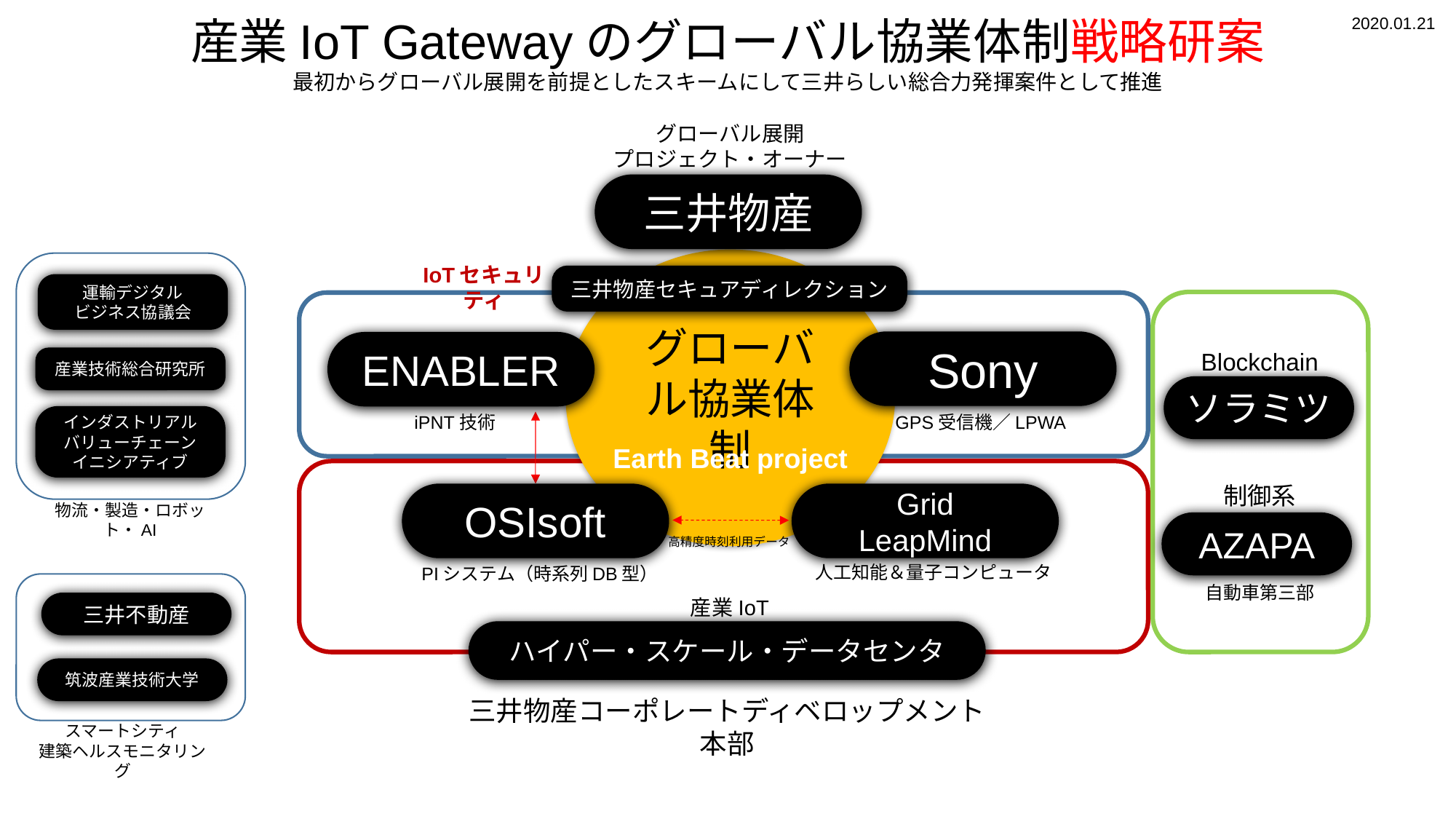

産業IoT Gatewayのグローバル協業体制戦略研案
最初からグローバル展開を前提としたスキームにして三井らしい総合力発揮案件として推進
2020.01.21
グローバル展開
プロジェクト・オーナー
三井物産
グローバル協業体制

IoTセキュリティ
三井物産セキュアディレクション
運輸デジタル
ビジネス協議会

Sony
ENABLER
Blockchain
産業技術総合研究所
ソラミツ
iPNT技術
GPS受信機／LPWA
インダストリアル
バリューチェーン
イニシアティブ
Earth Beat project

制御系
OSIsoft
Grid
LeapMind
物流・製造・ロボット・AI
AZAPA
高精度時刻利用データ
人工知能＆量子コンピュータ
PIシステム（時系列DB型）

自動車第三部
産業IoT
三井不動産
ハイパー・スケール・データセンタ
筑波産業技術大学
三井物産コーポレートディベロップメント本部
スマートシティ
建築ヘルスモニタリング